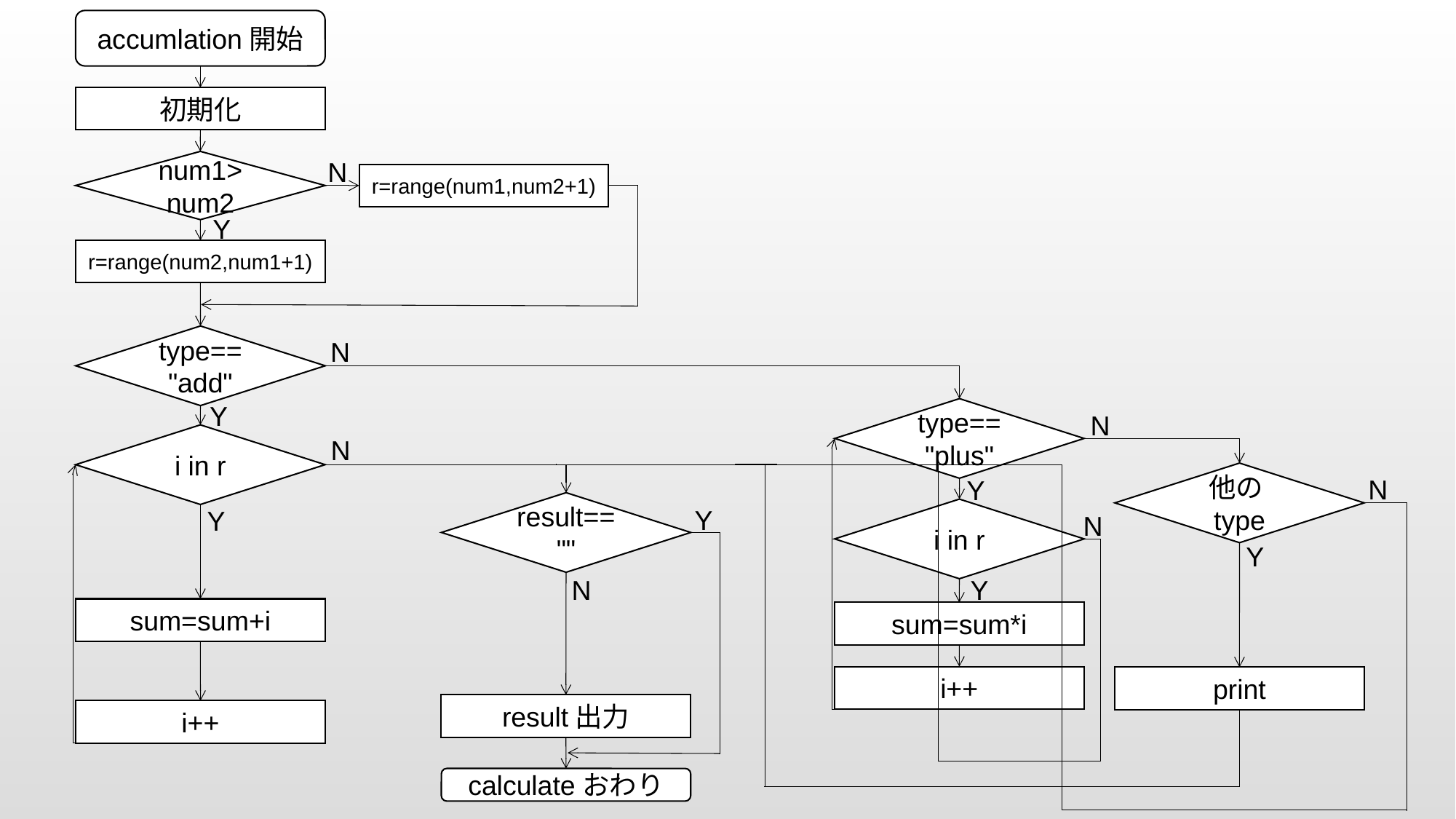

accumlation開始
初期化
N
num1>
num2
r=range(num1,num2+1)
Y
r=range(num2,num1+1)
type==
"add"
N
Y
type==
"plus"
N
i in r
N
他のtype
N
Y
result==
""
Y
Y
i in r
N
Y
N
Y
sum=sum+i
sum=sum*i
i++
print
result出力
i++
calculateおわり